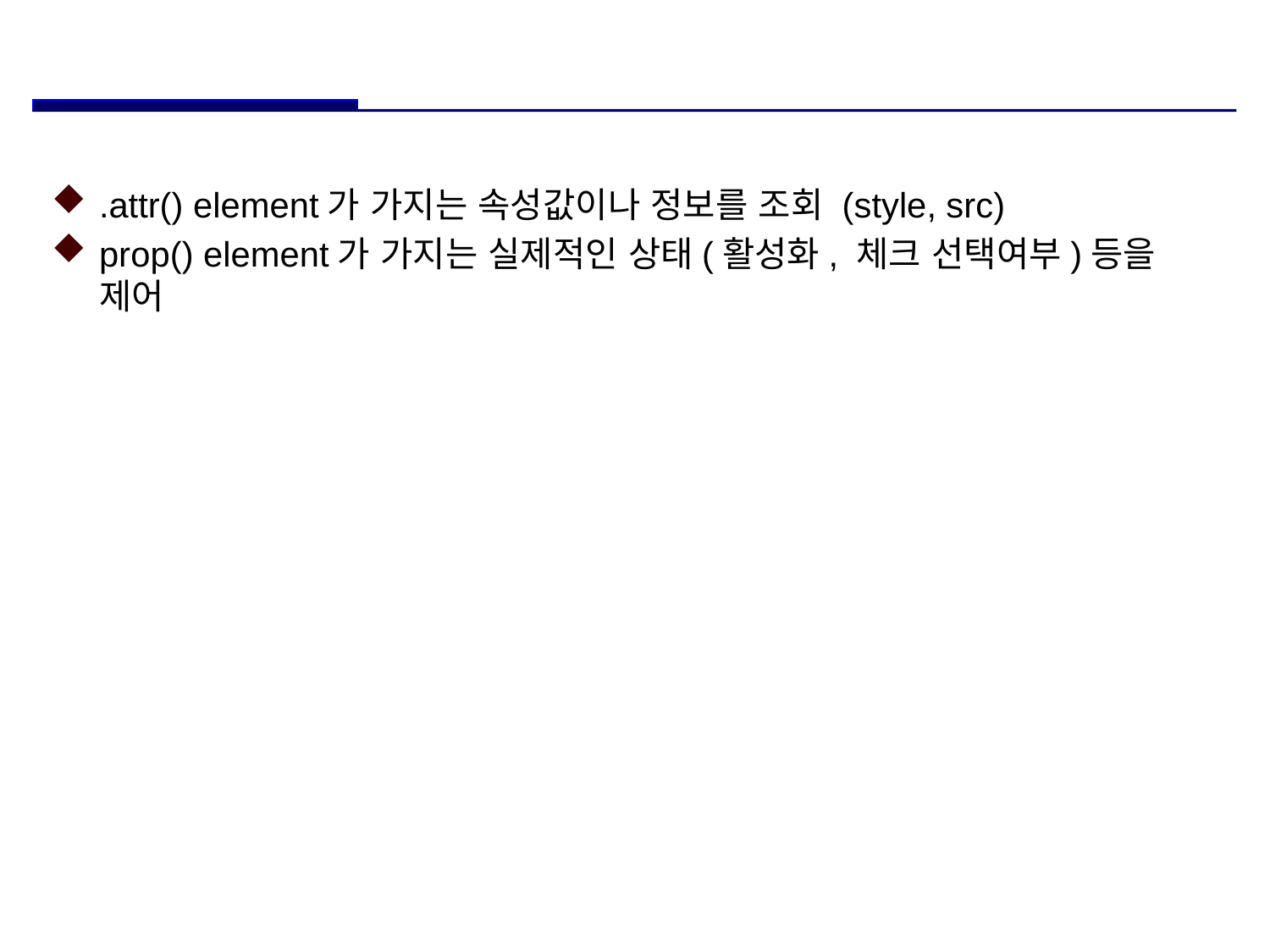

#
.attr() element가 가지는 속성값이나 정보를 조회 (style, src)
prop() element가 가지는 실제적인 상태(활성화, 체크 선택여부)등을 제어